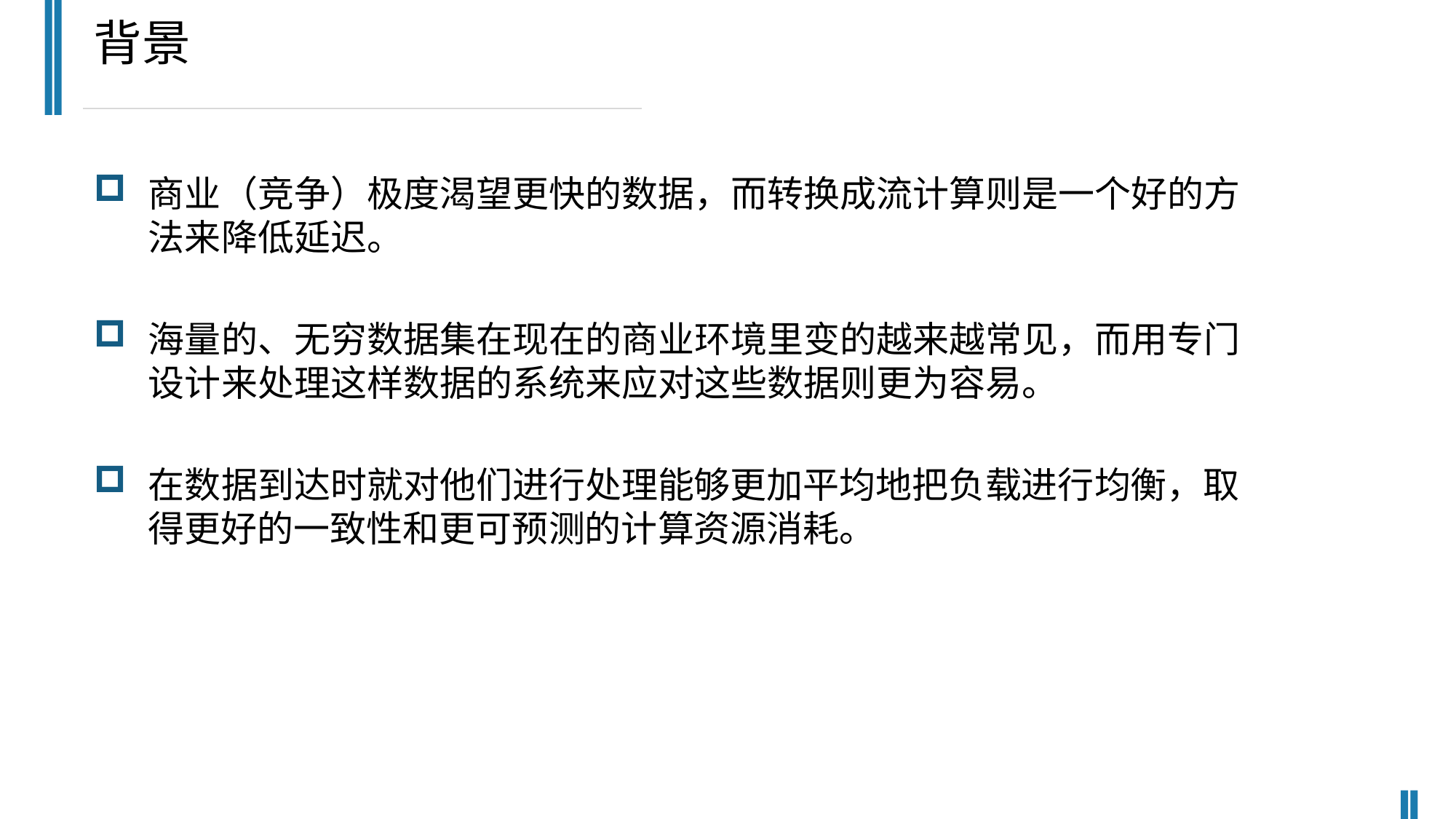

背景

商业（竞争）极度渴望更快的数据，而转换成流计算则是一个好的方法来降低延迟。

海量的、无穷数据集在现在的商业环境里变的越来越常见，而用专门设计来处理这样数据的系统来应对这些数据则更为容易。

在数据到达时就对他们进行处理能够更加平均地把负载进行均衡，取得更好的一致性和更可预测的计算资源消耗。